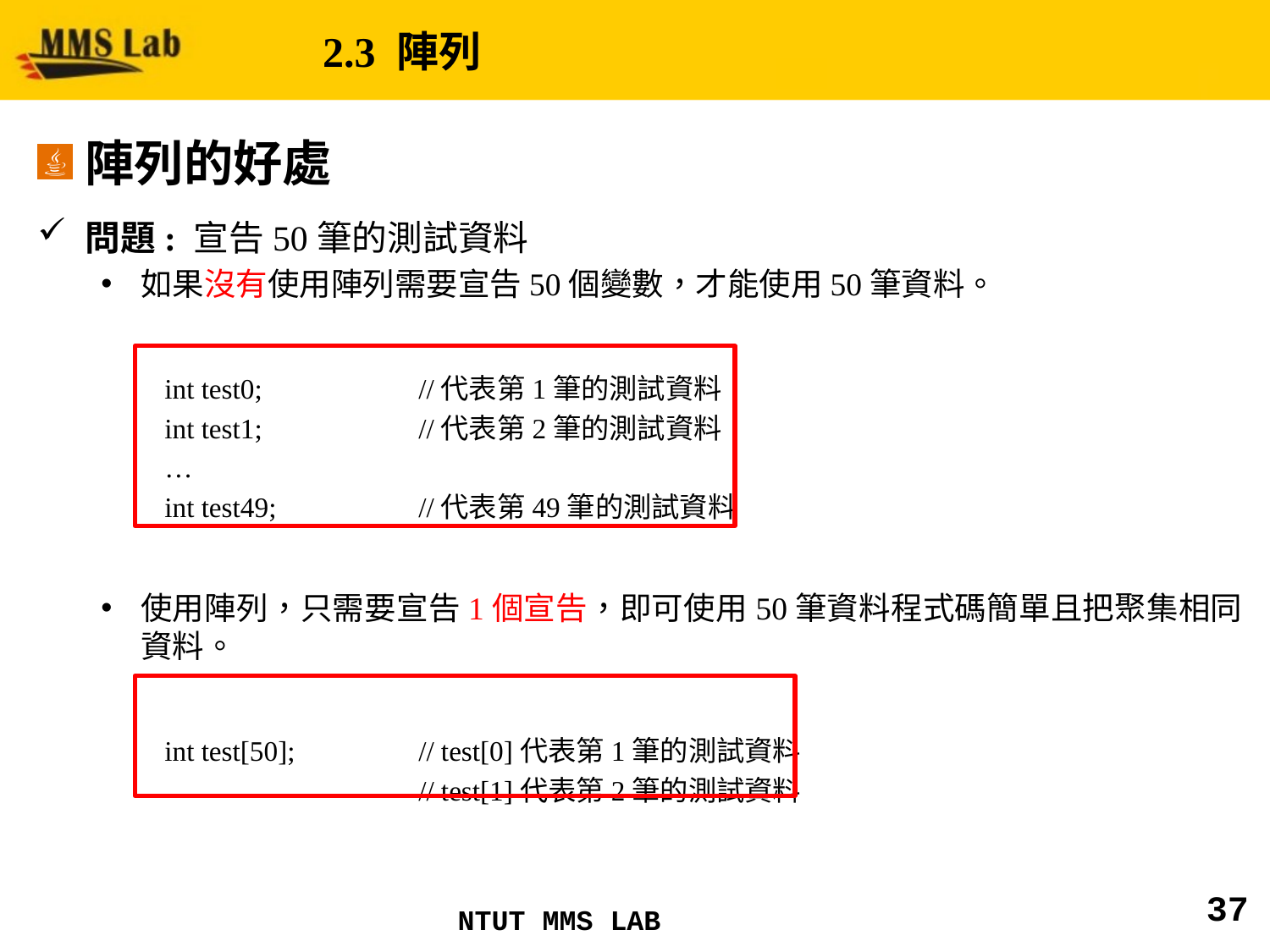

# 2.3 陣列
陣列的好處
問題: 宣告50筆的測試資料
如果沒有使用陣列需要宣告50個變數，才能使用50筆資料。

int test0;   		//代表第1筆的測試資料
int test1;   		//代表第2筆的測試資料
…
int test49; 		//代表第49筆的測試資料

使用陣列，只需要宣告1個宣告，即可使用50筆資料程式碼簡單且把聚集相同資料。

int test[50];	// test[0]代表第1筆的測試資料
		// test[1]代表第2筆的測試資料

37
NTUT MMS LAB